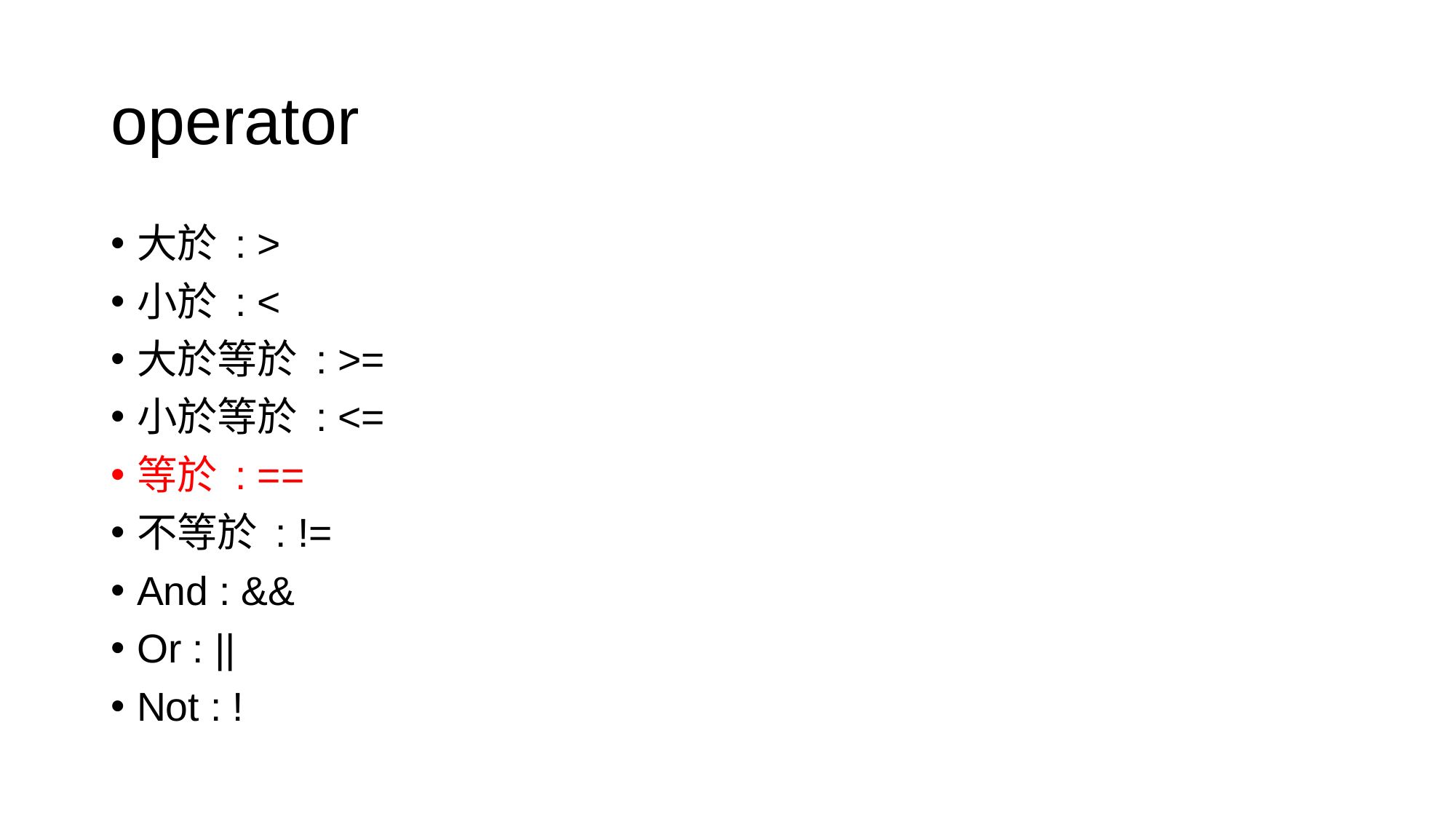

# operator
大於 : >
小於 : <
大於等於 : >=
小於等於 : <=
等於 : ==
不等於 : !=
And : &&
Or : ||
Not : !